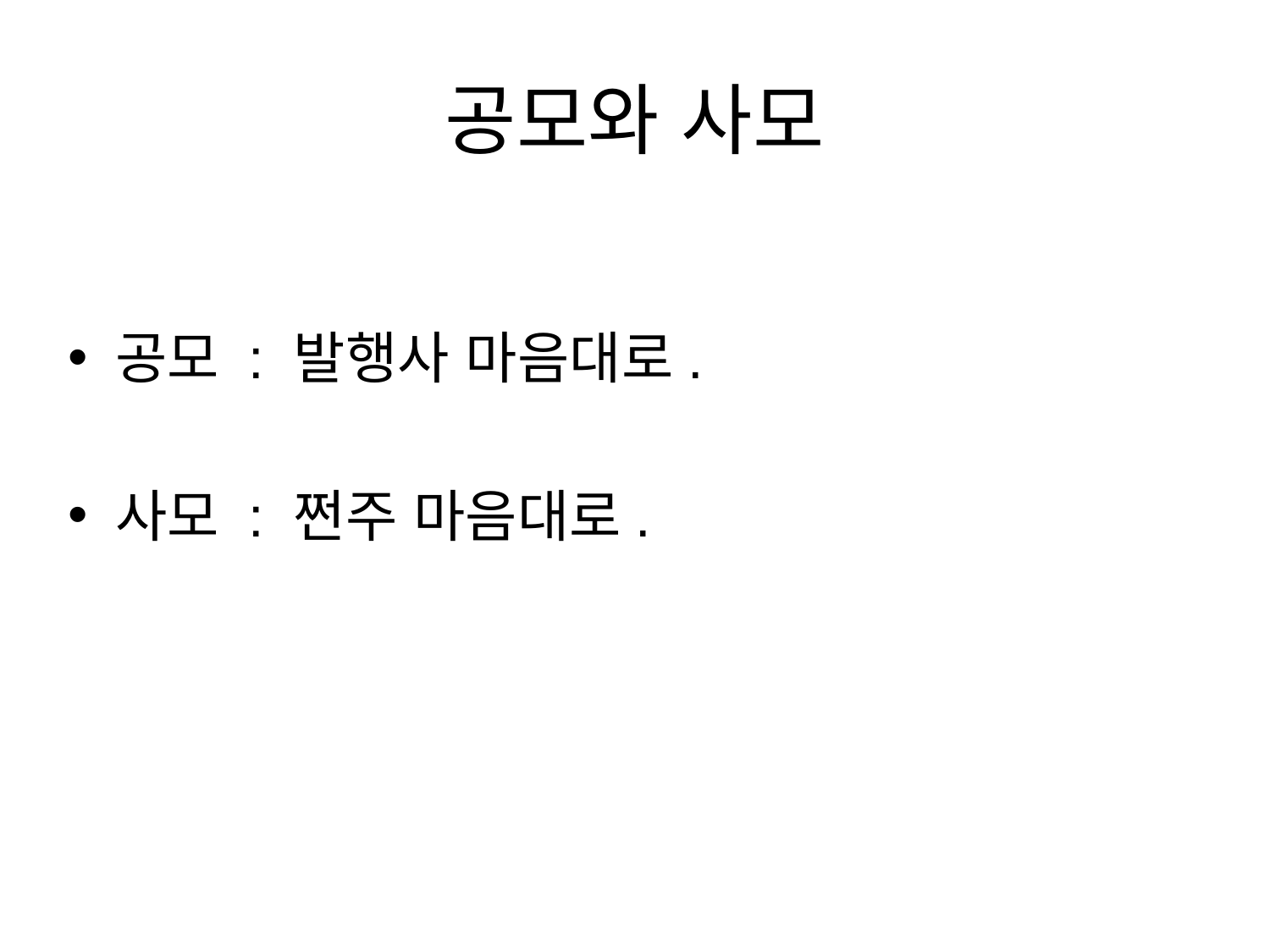

# 공모와 사모
공모 : 발행사 마음대로.

사모 : 쩐주 마음대로.